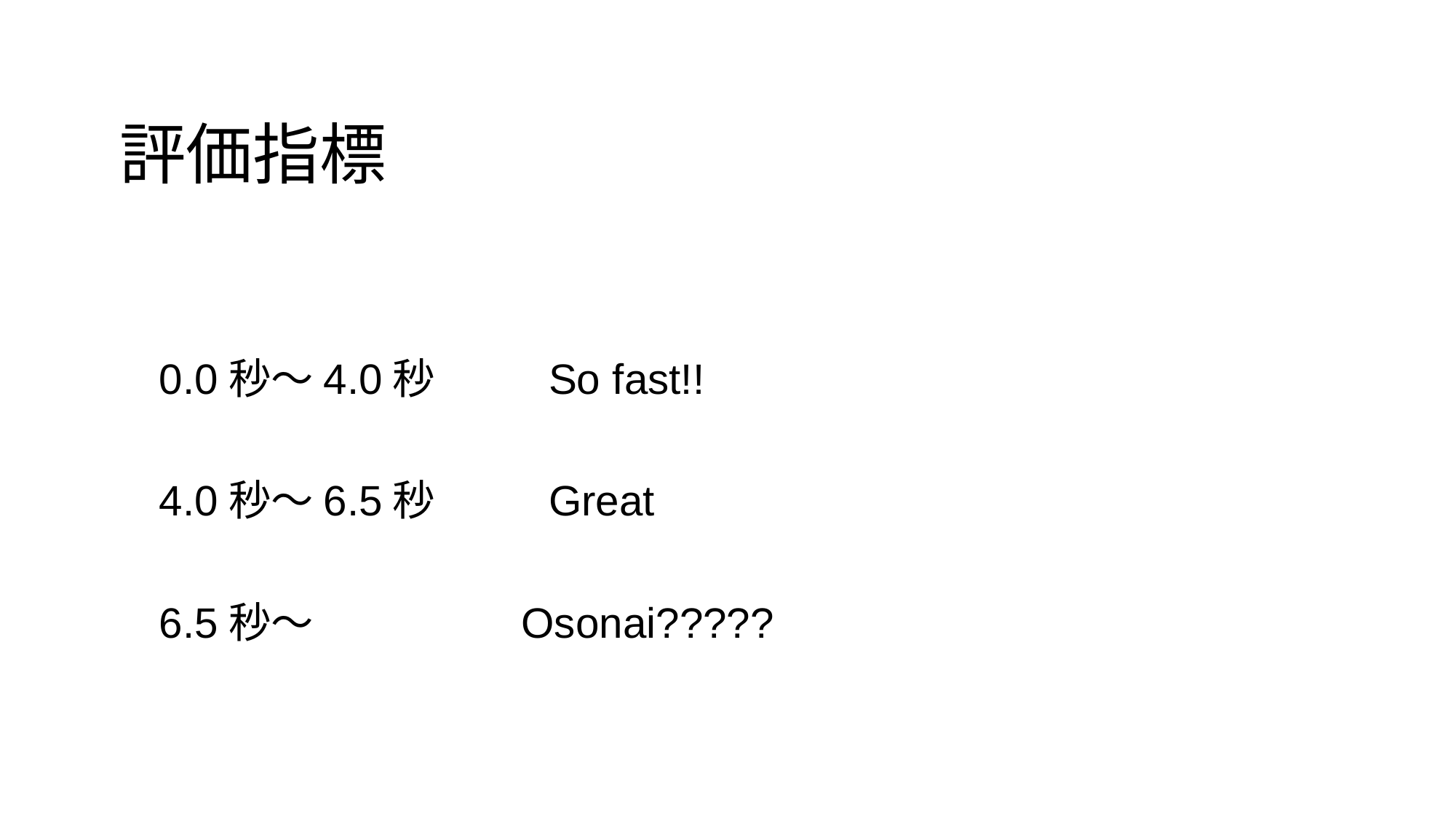

# 評価指標

0.0秒～4.0秒　  　So fast!!

4.0秒～6.5秒　  　Great

6.5秒～　　　   　Osonai?????